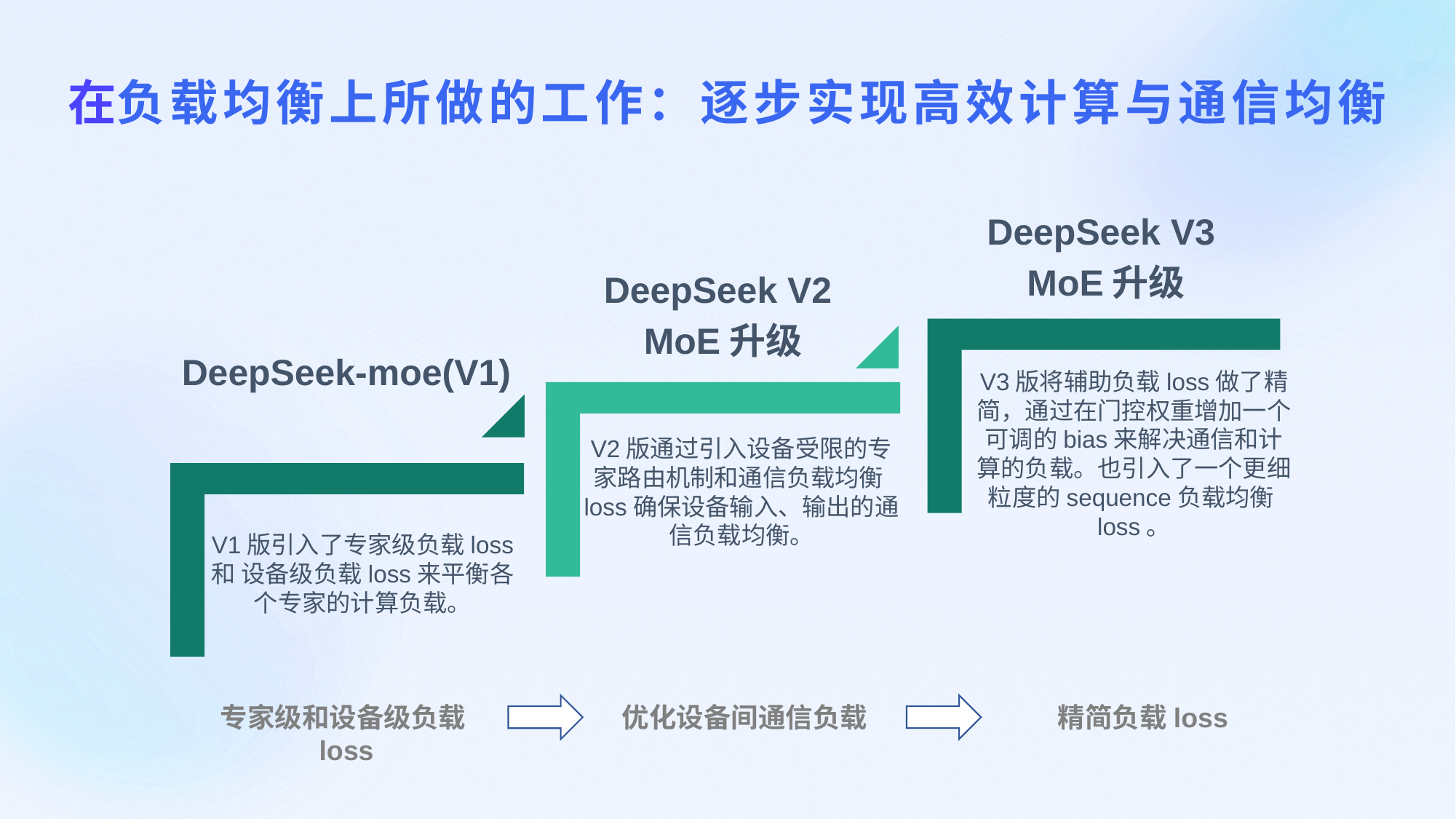

在负载均衡上所做的工作：逐步实现高效计算与通信均衡
DeepSeek V3
MoE升级

DeepSeek V2
MoE升级

DeepSeek-moe(V1)
V3版将辅助负载loss做了精简，通过在门控权重增加一个可调的bias来解决通信和计算的负载。也引入了一个更细粒度的sequence负载均衡loss。

V2版通过引入设备受限的专家路由机制和通信负载均衡loss确保设备输入、输出的通信负载均衡。
V1版引入了专家级负载loss 和 设备级负载loss来平衡各个专家的计算负载。

精简负载loss
专家级和设备级负载loss

优化设备间通信负载